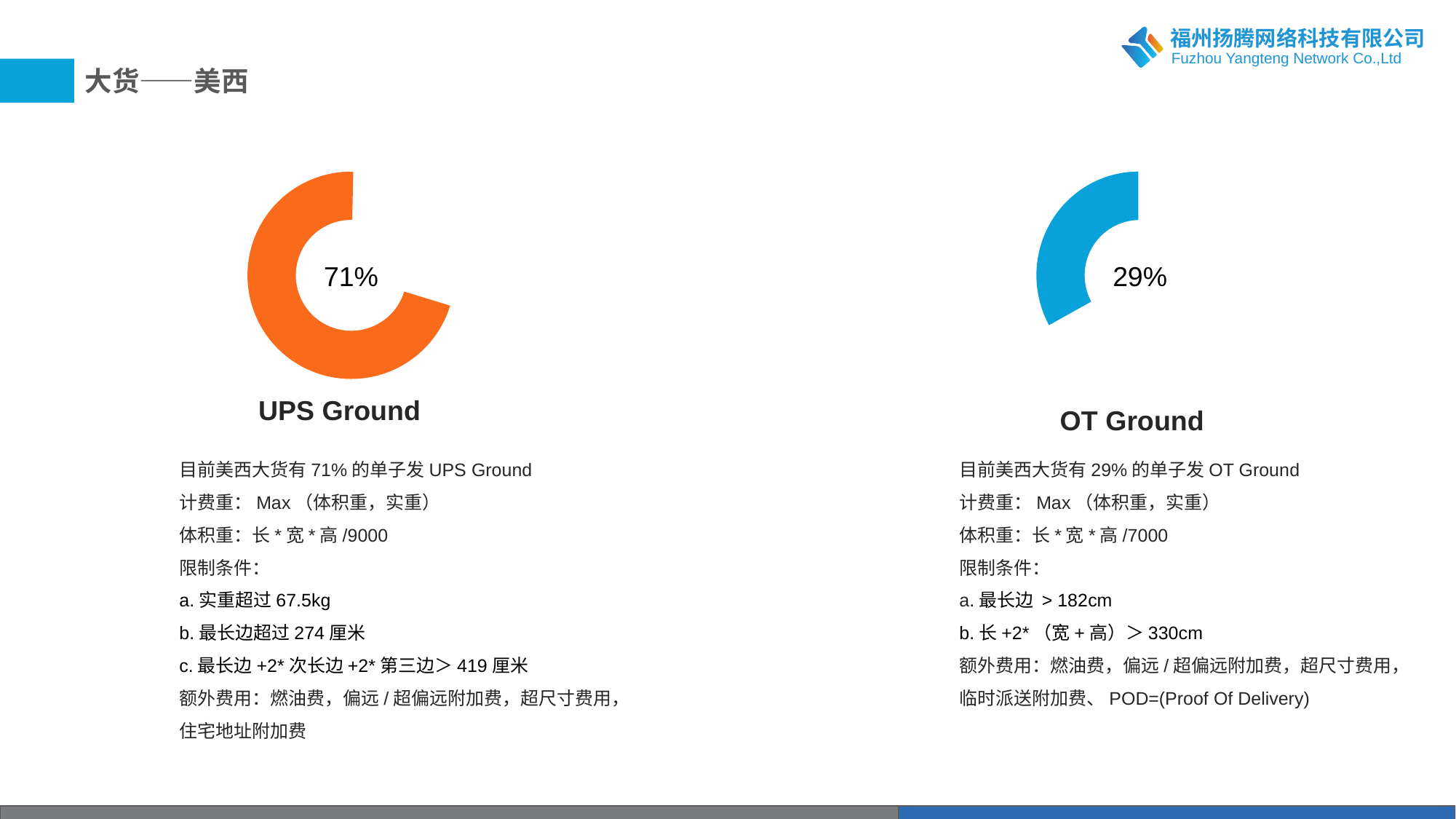

大货——美西

71%
29%
UPS Ground
OT Ground
目前美西大货有71%的单子发UPS Ground
计费重：Max（体积重，实重）
体积重：长*宽*高/9000
限制条件：
a.实重超过67.5kg
b.最长边超过274厘米
c.最长边+2*次长边+2*第三边＞419厘米
额外费用：燃油费，偏远/超偏远附加费，超尺寸费用，
住宅地址附加费
目前美西大货有29%的单子发OT Ground
计费重：Max（体积重，实重）
体积重：长*宽*高/7000
限制条件：
a.最长边 > 182cm
b.长+2*（宽+高）＞330cm
额外费用：燃油费，偏远/超偏远附加费，超尺寸费用，临时派送附加费、POD=(Proof Of Delivery)